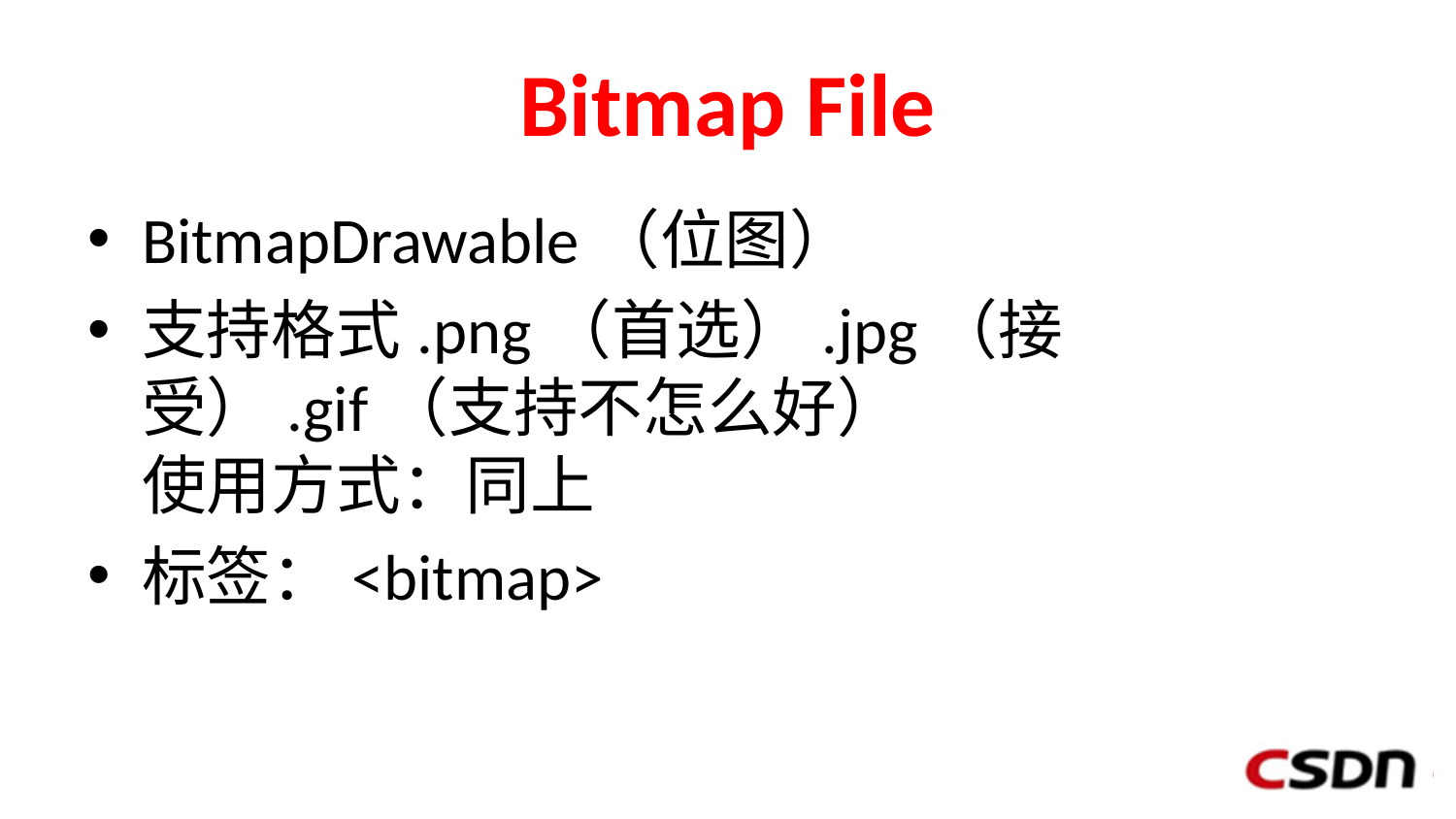

# Bitmap File
BitmapDrawable（位图）
支持格式.png（首选）.jpg（接受）.gif（支持不怎么好）
使用方式：同上
标签：<bitmap>